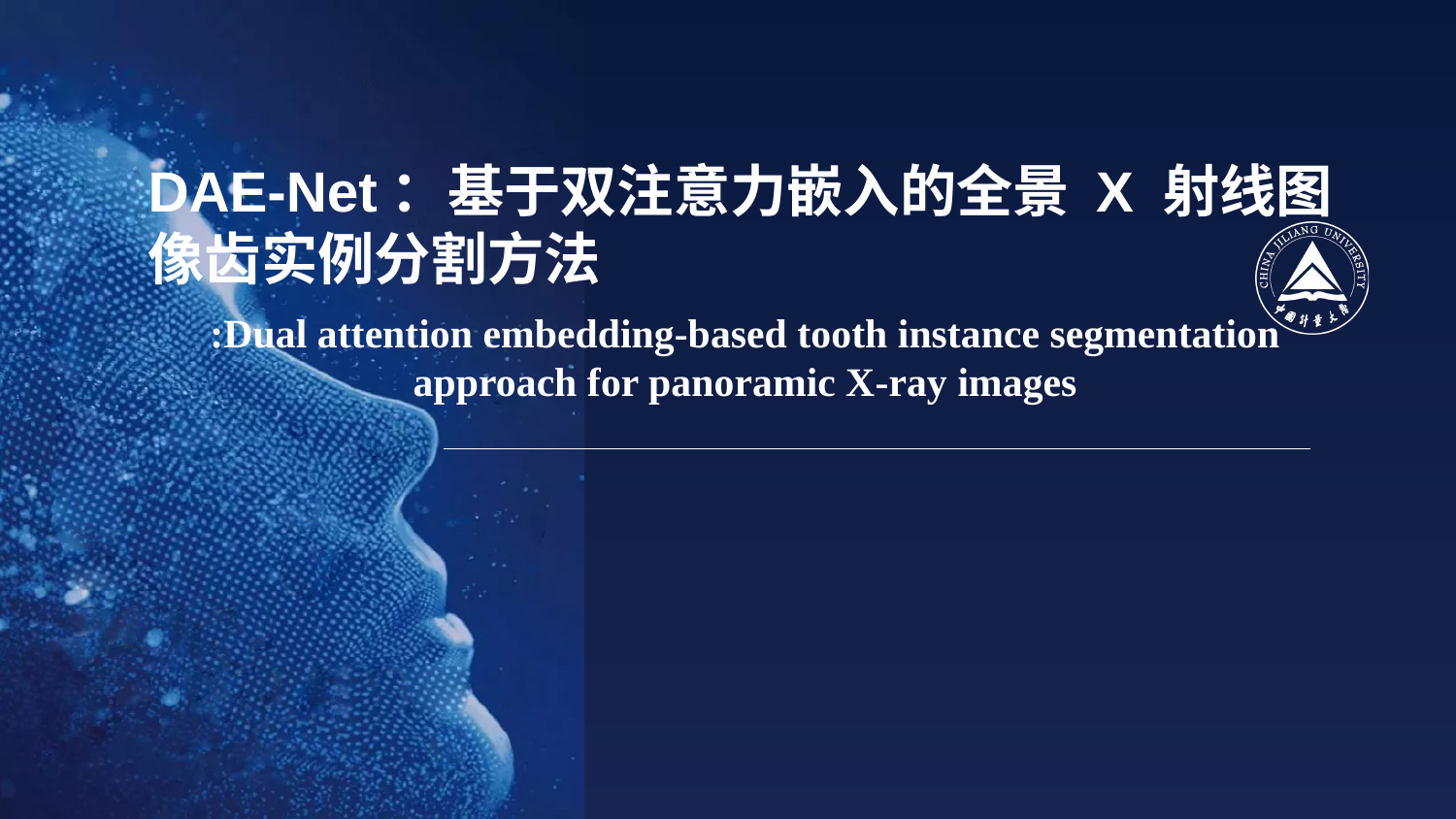

DAE-Net：基于双注意力嵌入的全景 X 射线图像齿实例分割方法

:Dual attention embedding-based tooth instance segmentation approach for panoramic X-ray images